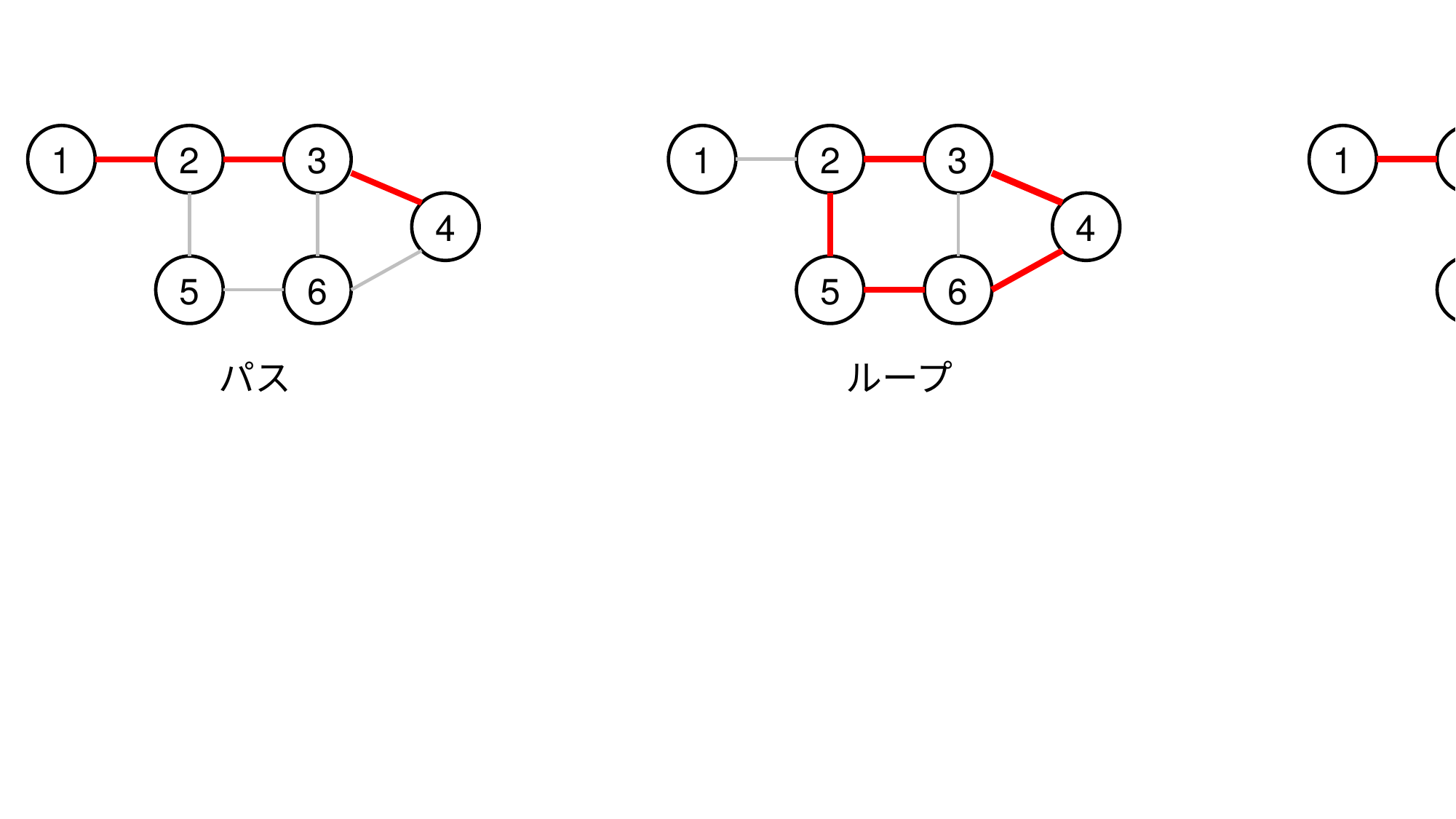

1
2
3
4
5
6
1
2
3
4
5
6
1
2
3
4
5
6
木
パス
ループ